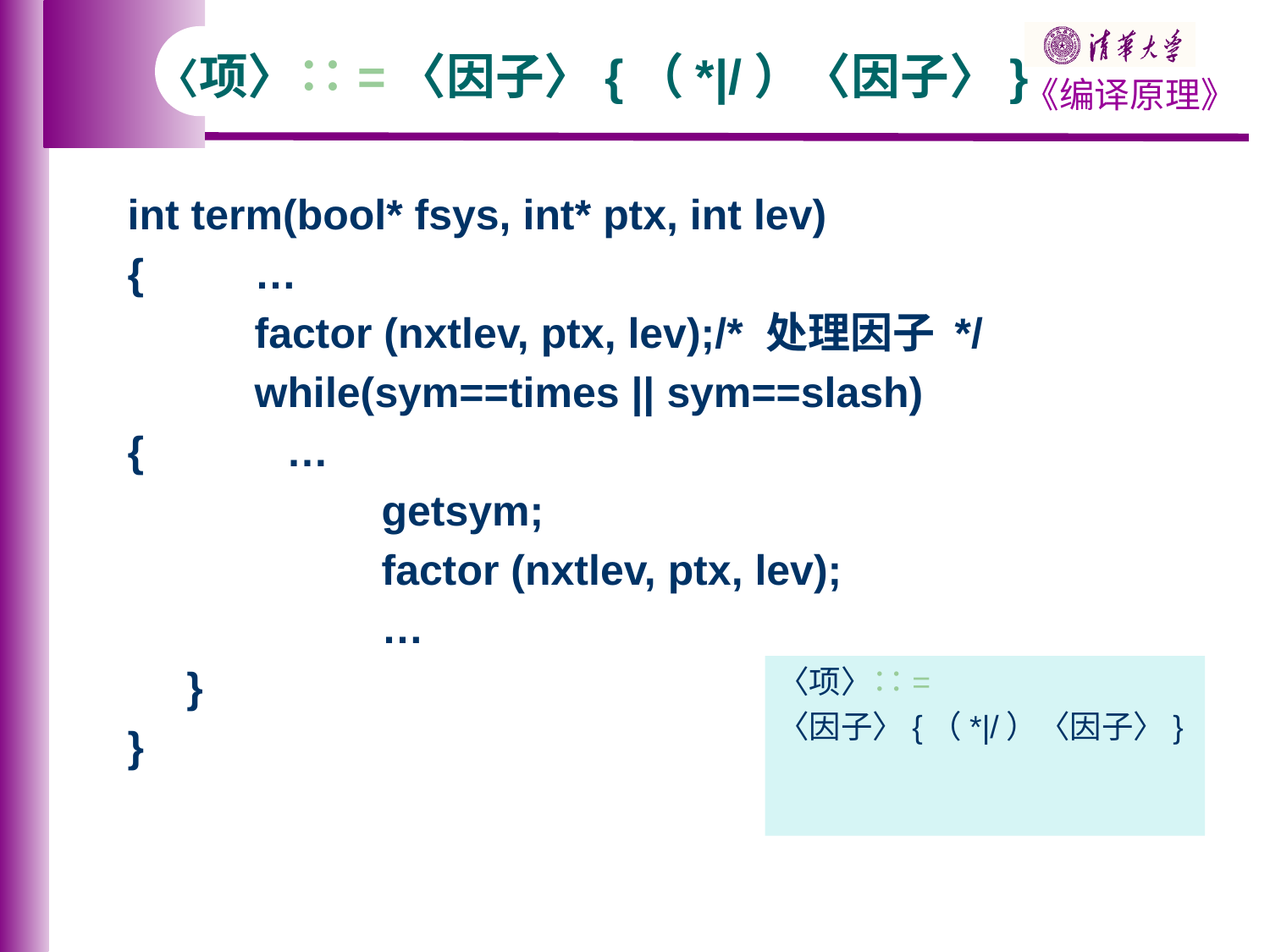

〈项〉∷=〈因子〉{（*|/）〈因子〉}
int term(bool* fsys, int* ptx, int lev)
{	…
	factor (nxtlev, ptx, lev);/* 处理因子 */
	while(sym==times || sym==slash)
{            …
		getsym;
		factor (nxtlev, ptx, lev);
		…
     }
}
〈项〉∷=
〈因子〉{（*|/）〈因子〉}